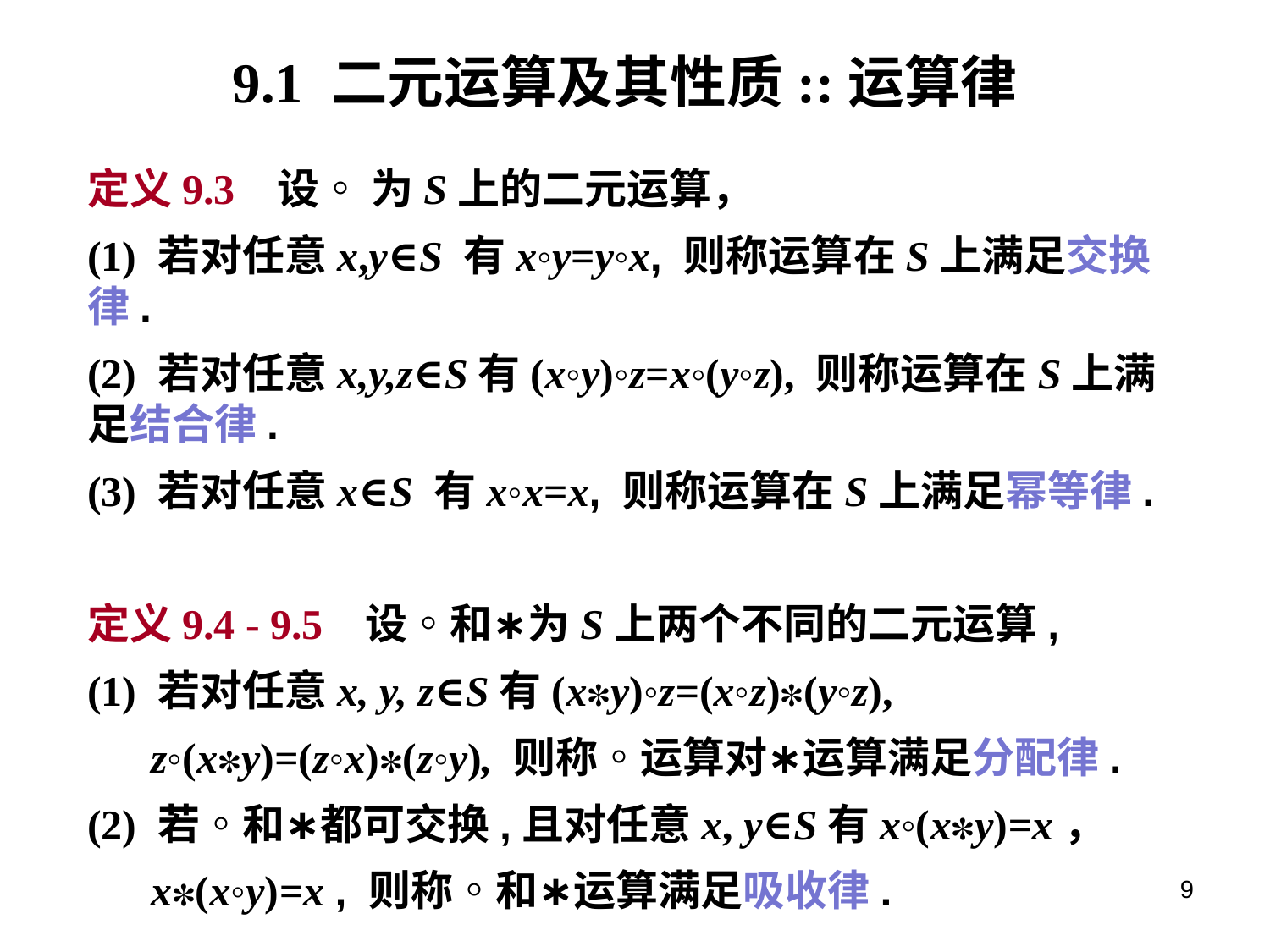

# 9.1 二元运算及其性质::运算律
定义9.3   设◦ 为S上的二元运算，
(1) 若对任意x,y∈S 有x◦y=y◦x, 则称运算在S上满足交换律.
(2) 若对任意x,y,z∈S有(x◦y)◦z=x◦(y◦z), 则称运算在S上满足结合律.
(3) 若对任意x∈S 有x◦x=x, 则称运算在S上满足幂等律.

定义9.4 - 9.5   设◦和∗为S上两个不同的二元运算,
(1) 若对任意x, y, z∈S有(x∗y)◦z=(x◦z)∗(y◦z),
      z◦(x∗y)=(z◦x)∗(z◦y), 则称◦运算对∗运算满足分配律.
(2) 若◦和∗都可交换,且对任意x, y∈S有x◦(x∗y)=x，
      x∗(x◦y)=x , 则称◦和∗运算满足吸收律.
9